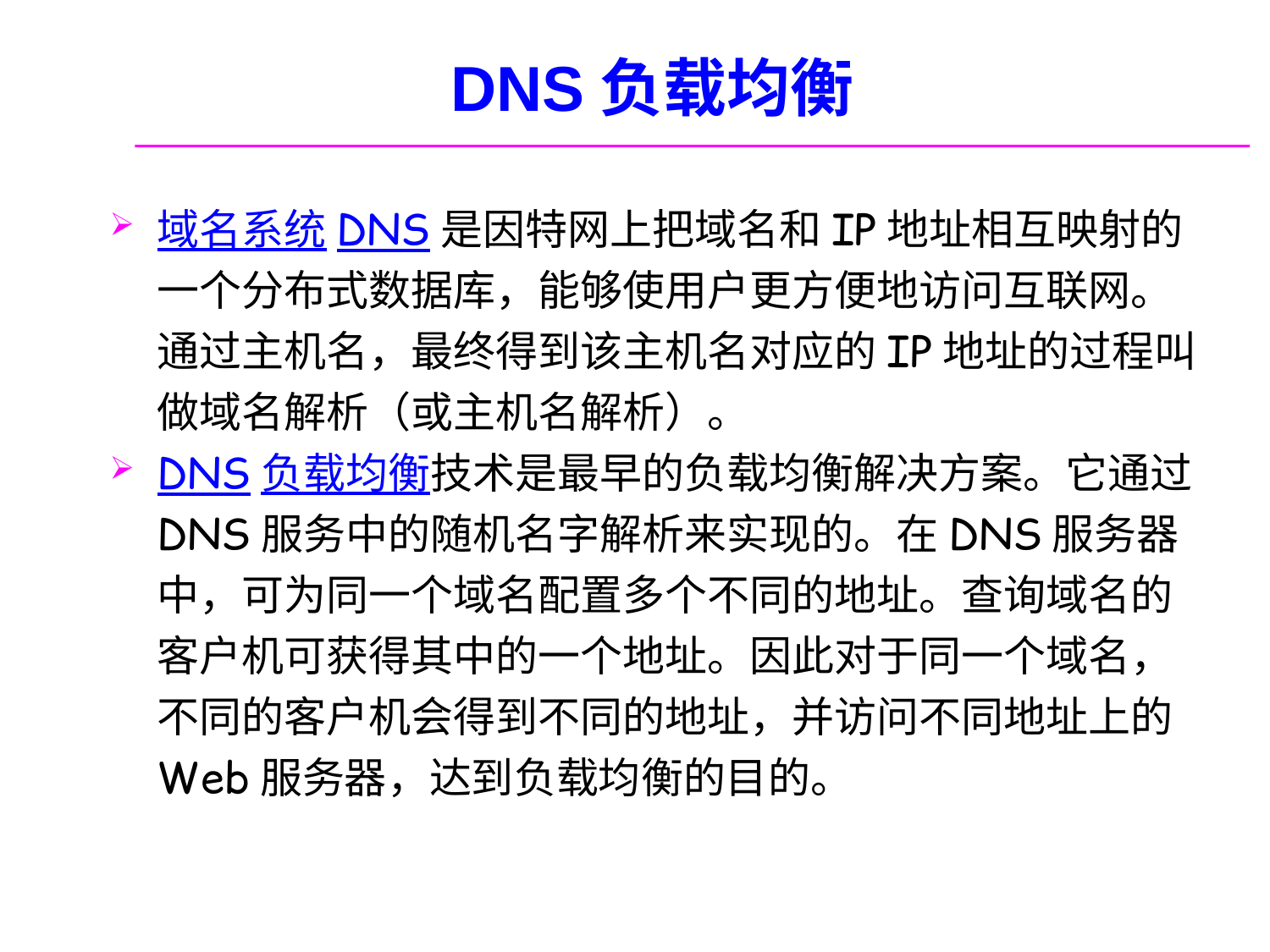

# DNS负载均衡
域名系统DNS是因特网上把域名和IP地址相互映射的一个分布式数据库，能够使用户更方便地访问互联网。通过主机名，最终得到该主机名对应的IP地址的过程叫做域名解析（或主机名解析）。
DNS负载均衡技术是最早的负载均衡解决方案。它通过DNS服务中的随机名字解析来实现的。在DNS服务器中，可为同一个域名配置多个不同的地址。查询域名的客户机可获得其中的一个地址。因此对于同一个域名，不同的客户机会得到不同的地址，并访问不同地址上的Web服务器，达到负载均衡的目的。

98